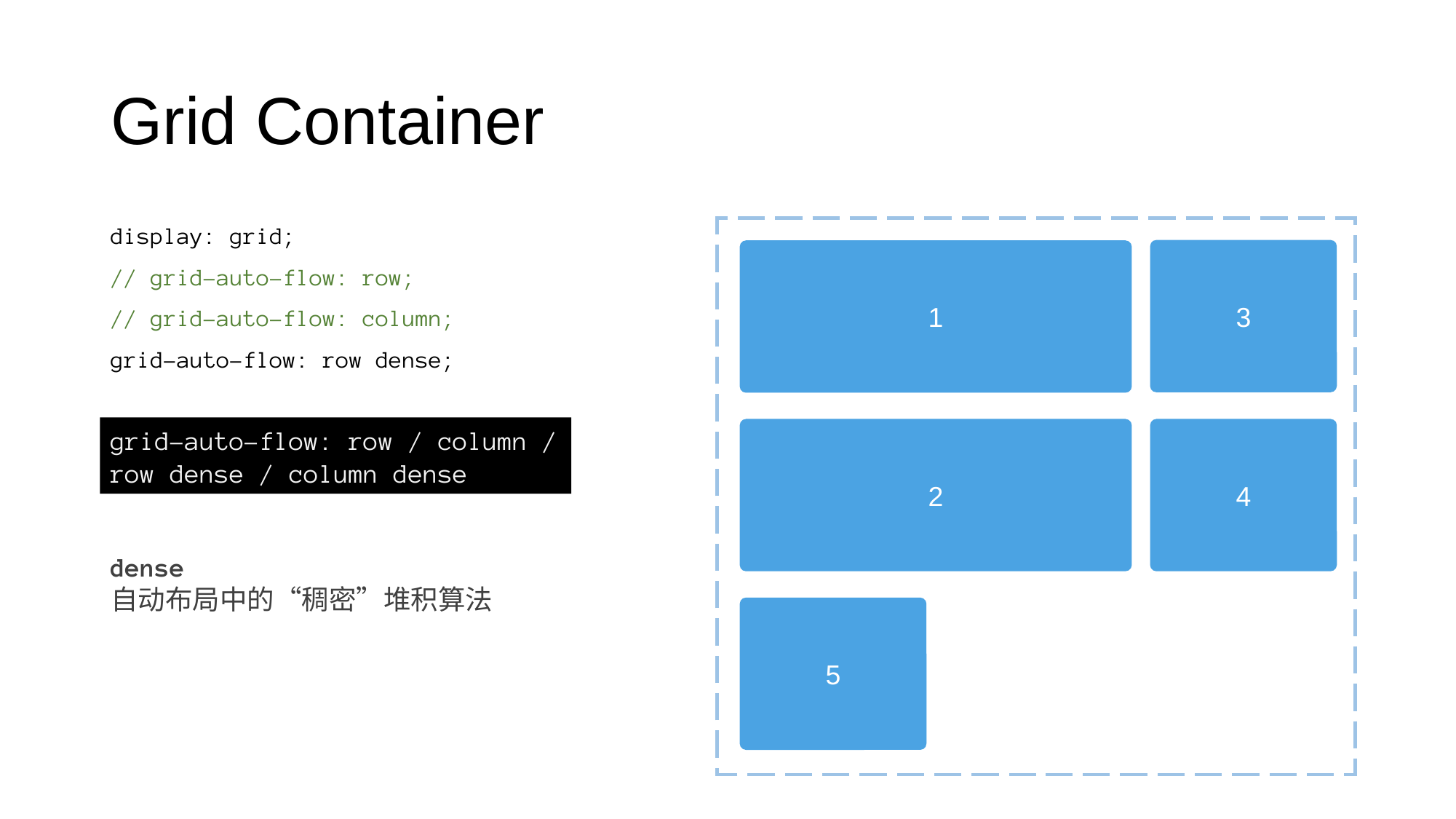

# Grid Container
display: grid;
// grid-auto-flow: row;
// grid-auto-flow: column;
grid-auto-flow: row dense;

3
1
grid-auto-flow: row / column / row dense / column dense
4
2
dense
自动布局中的“稠密”堆积算法
5